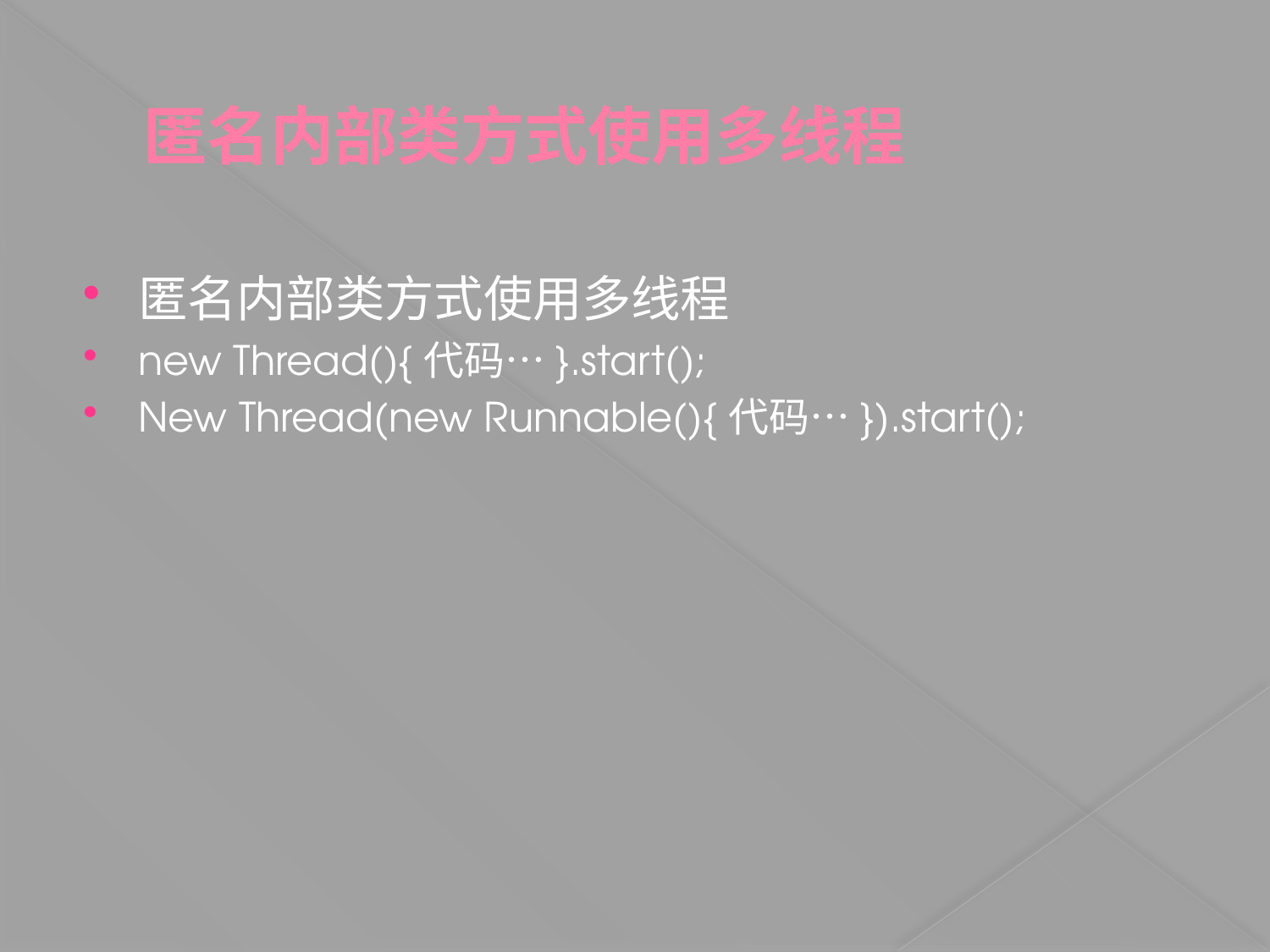

# 匿名内部类方式使用多线程
匿名内部类方式使用多线程
new Thread(){代码…}.start();
New Thread(new Runnable(){代码…}).start();